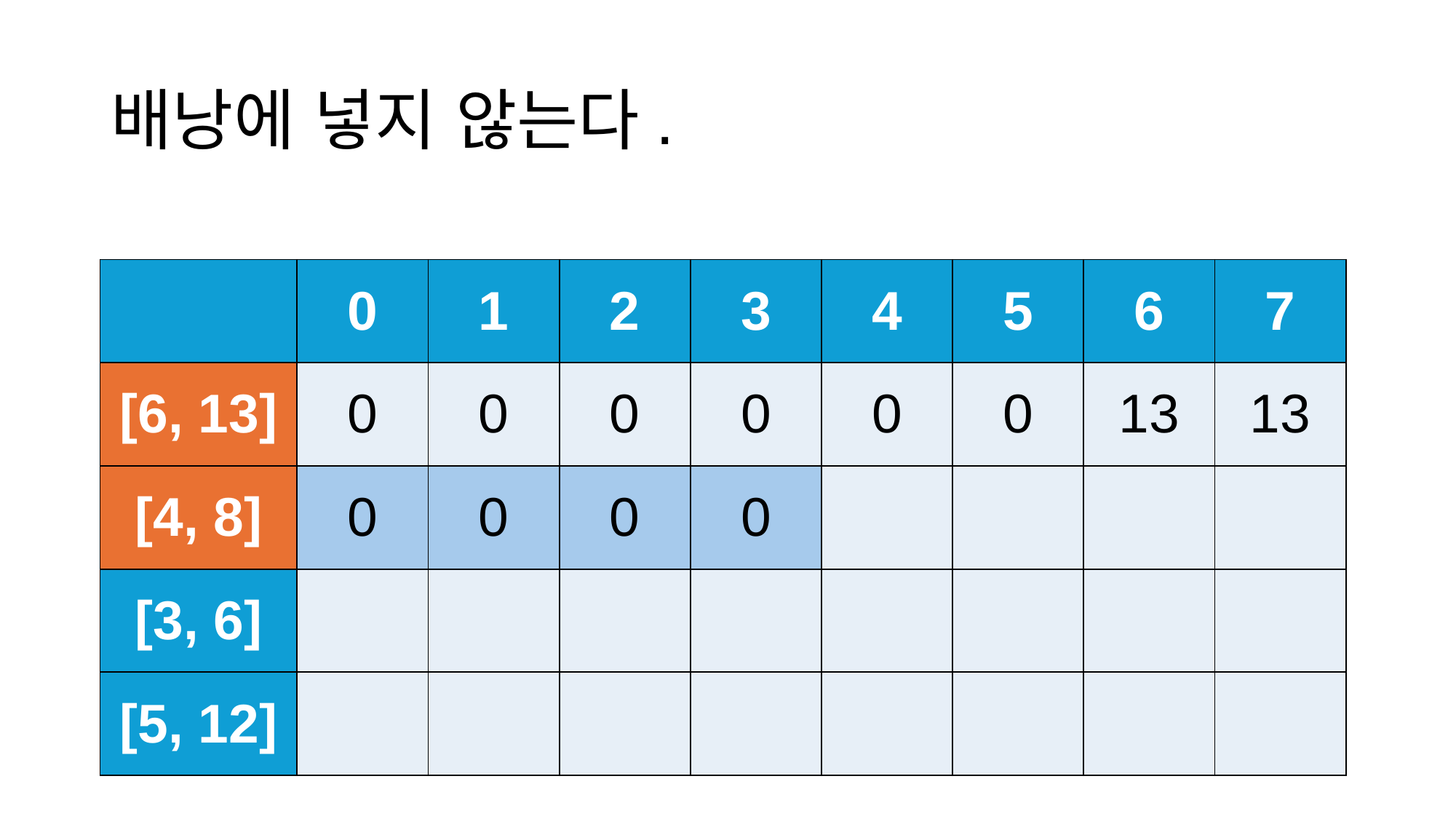

# 배낭에 넣지 않는다.

|  | 0 | 1 | 2 | 3 | 4 | 5 | 6 | 7 |
| --- | --- | --- | --- | --- | --- | --- | --- | --- |
| [6, 13] | 0 | 0 | 0 | 0 | 0 | 0 | 13 | 13 |
| [4, 8] | 0 | 0 | 0 | 0 |  |  |  |  |
| [3, 6] |  |  |  |  |  |  |  |  |
| [5, 12] |  |  |  |  |  |  |  |  |